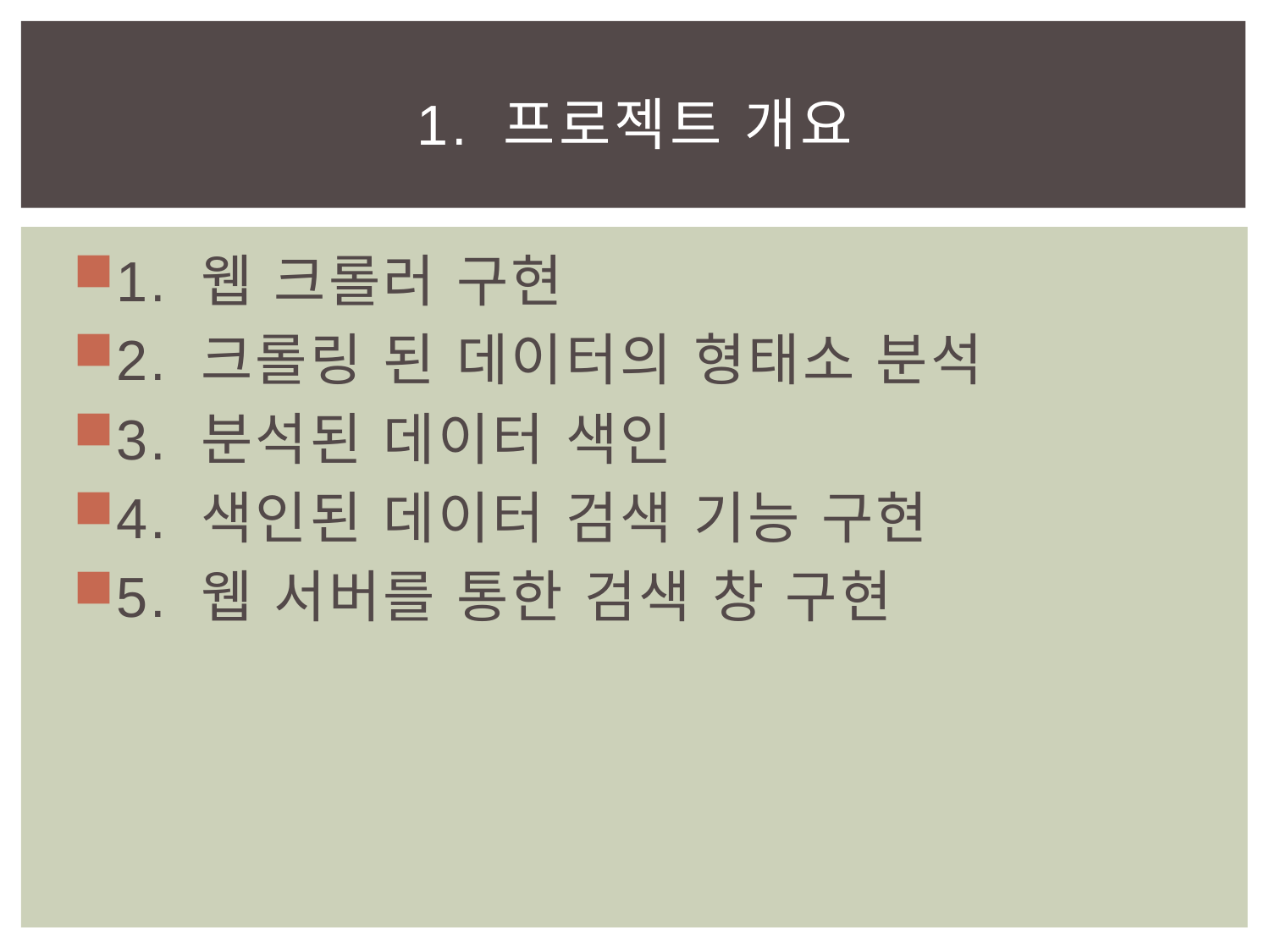

# 1. 프로젝트 개요
1. 웹 크롤러 구현
2. 크롤링 된 데이터의 형태소 분석
3. 분석된 데이터 색인
4. 색인된 데이터 검색 기능 구현
5. 웹 서버를 통한 검색 창 구현